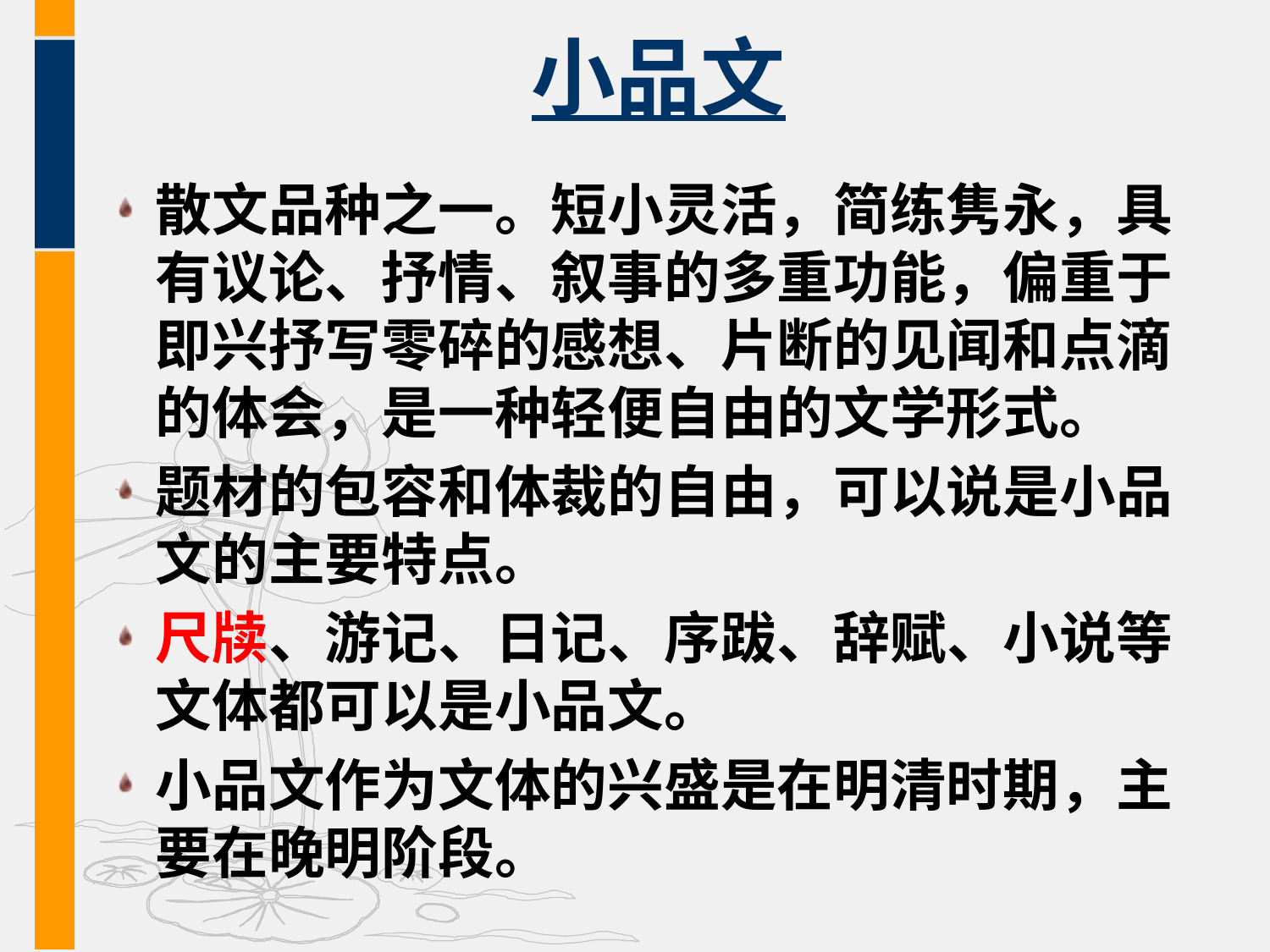

# 小品文
散文品种之一。短小灵活，简练隽永，具有议论、抒情、叙事的多重功能，偏重于即兴抒写零碎的感想、片断的见闻和点滴的体会，是一种轻便自由的文学形式。
题材的包容和体裁的自由，可以说是小品文的主要特点。
尺牍、游记、日记、序跋、辞赋、小说等文体都可以是小品文。
小品文作为文体的兴盛是在明清时期，主要在晚明阶段。